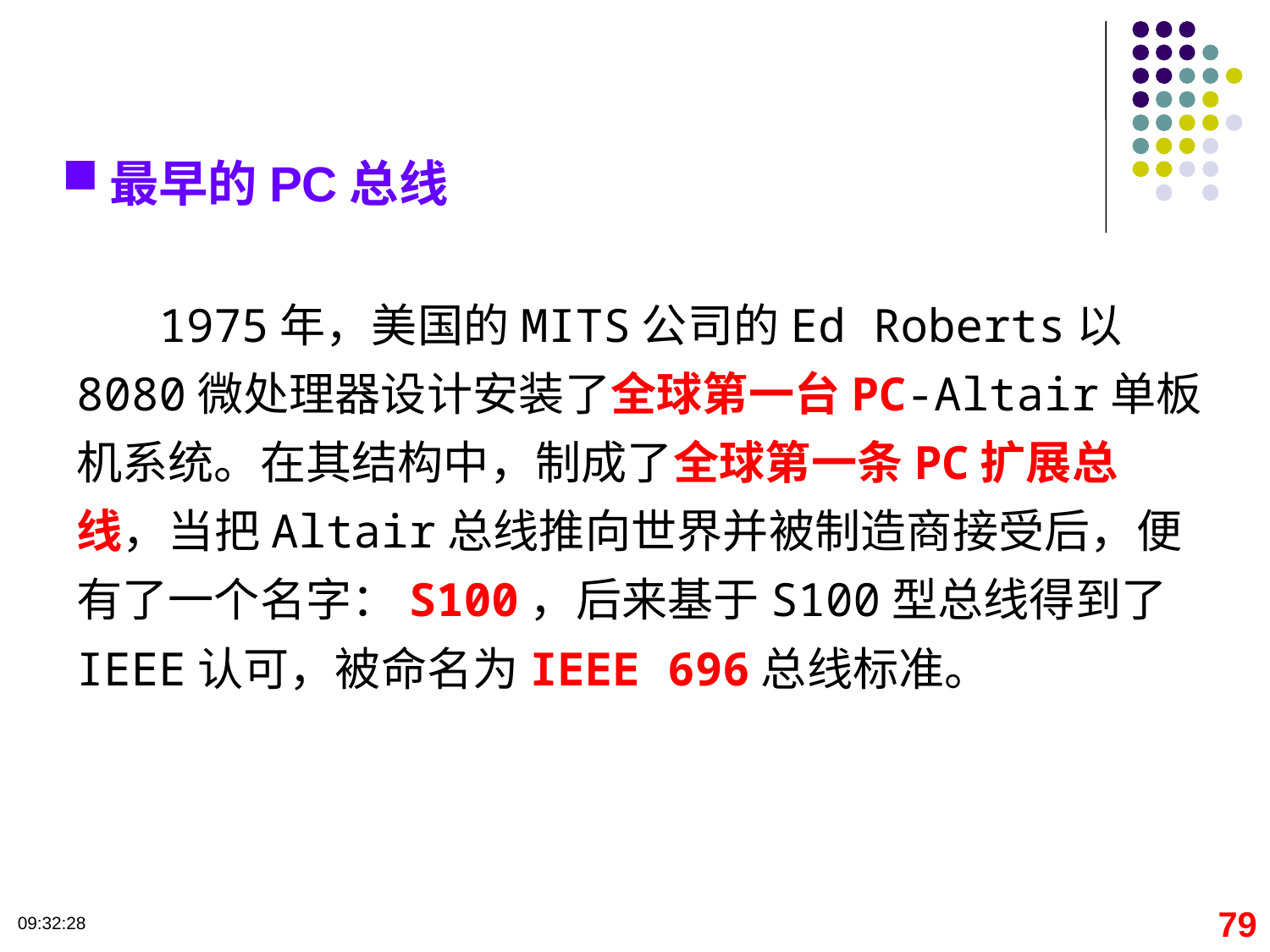

最早的PC总线
   1975年，美国的MITS公司的Ed Roberts以8080微处理器设计安装了全球第一台PC-Altair单板机系统。在其结构中，制成了全球第一条PC扩展总线，当把Altair总线推向世界并被制造商接受后，便有了一个名字：S100，后来基于S100型总线得到了IEEE认可，被命名为IEEE 696总线标准。
79
09:32:28